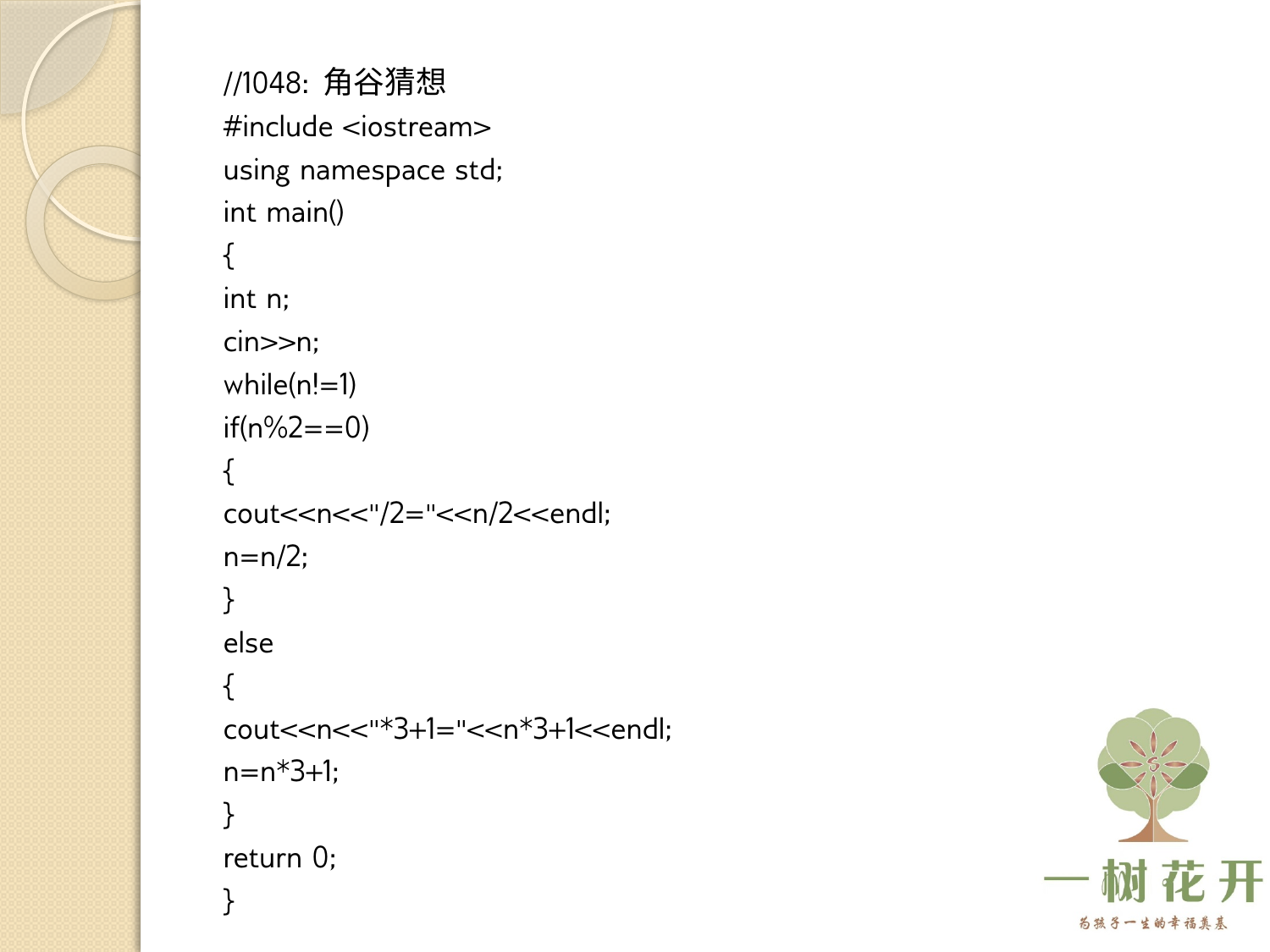

//1048: 角谷猜想
#include <iostream>
using namespace std;
int main()
{
	int n;
	cin>>n;
	while(n!=1)
	if(n%2==0)
	{
		cout<<n<<"/2="<<n/2<<endl;
		n=n/2;
	}
	else
	{
		cout<<n<<"*3+1="<<n*3+1<<endl;
		n=n*3+1;
	}
	return 0;
}